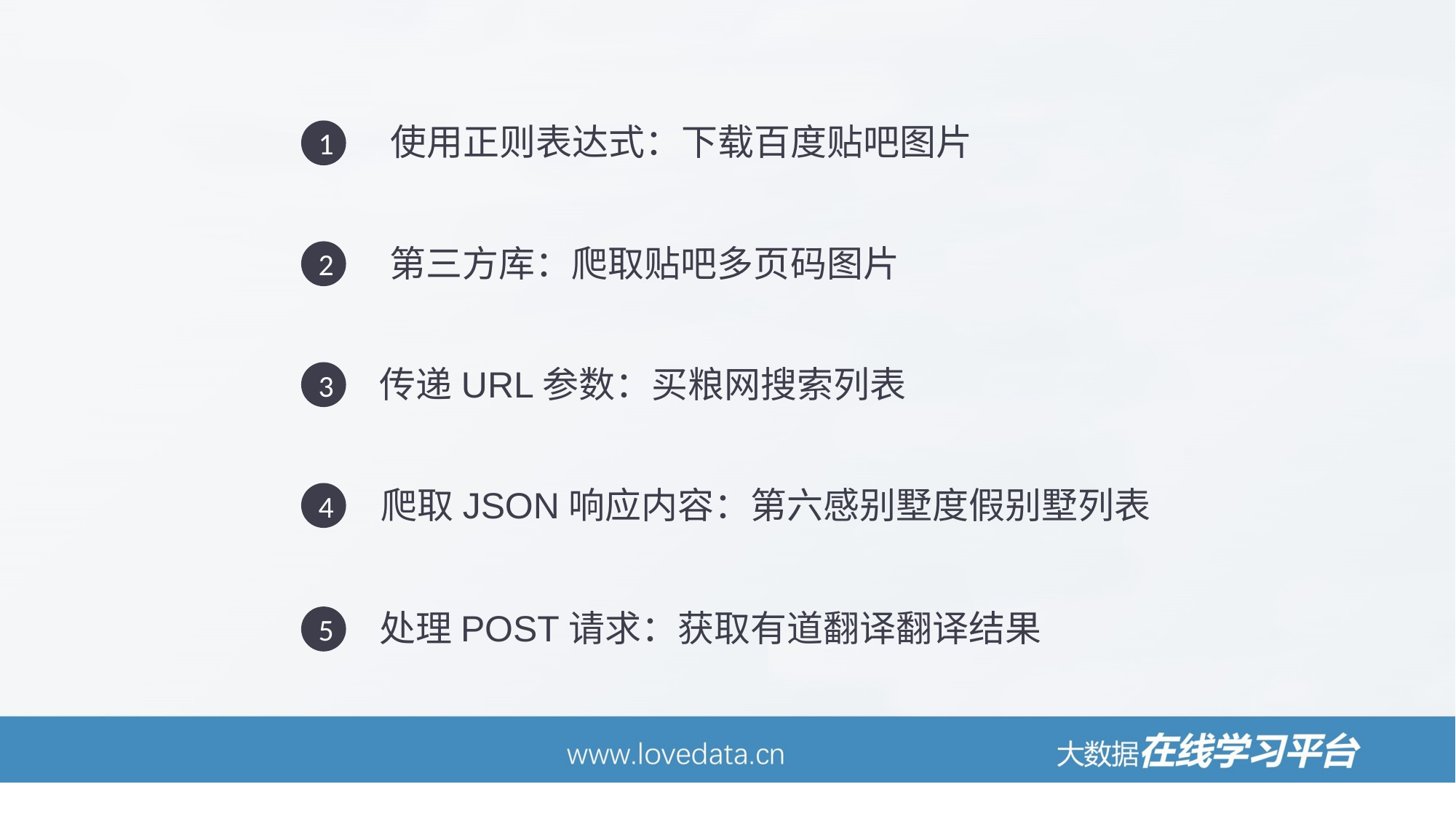

使用正则表达式：下载百度贴吧图片
1
第三方库：爬取贴吧多页码图片
2
传递URL参数：买粮网搜索列表
3
爬取JSON响应内容：第六感别墅度假别墅列表
4
处理POST请求：获取有道翻译翻译结果
5